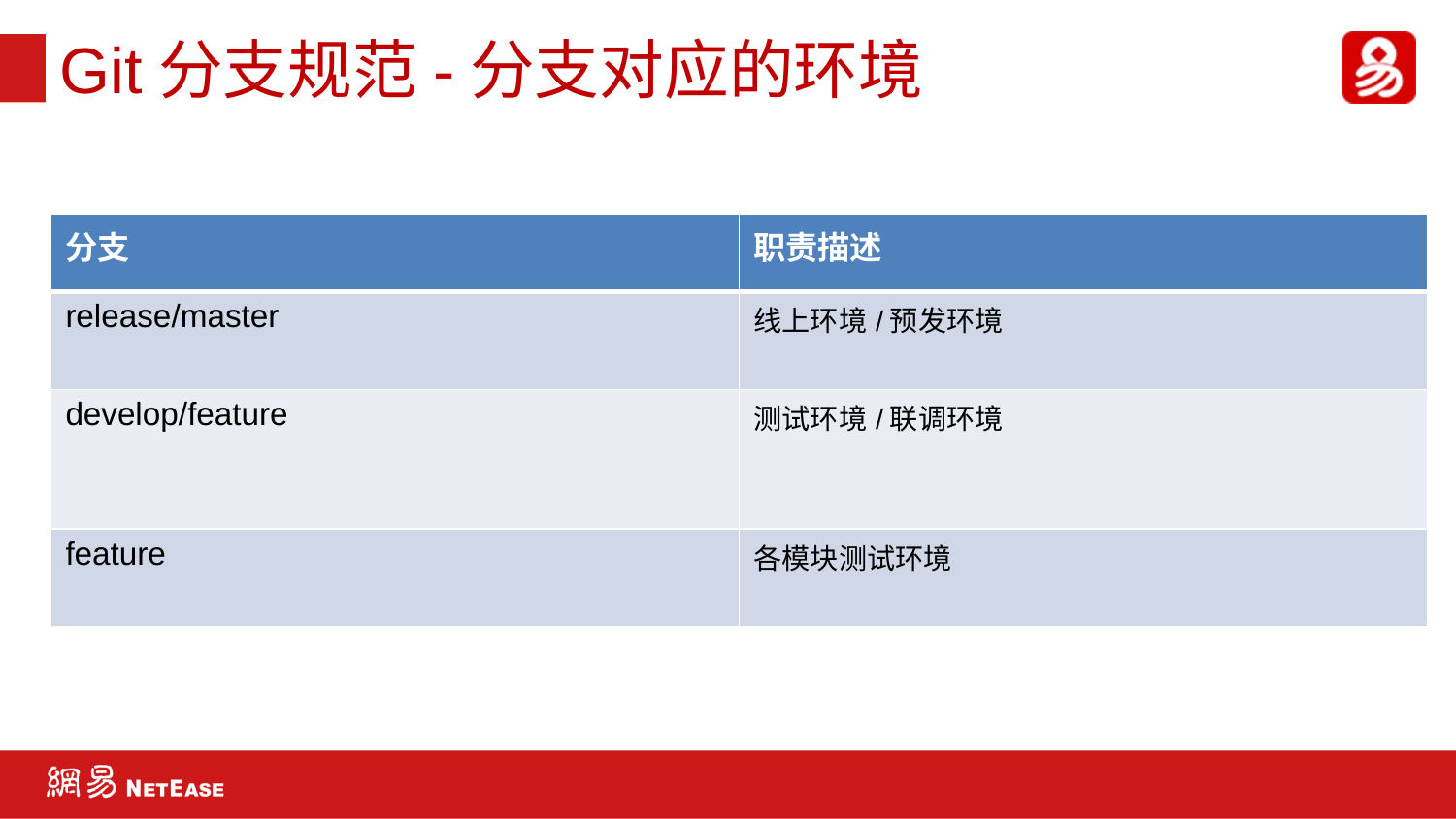

# Git分支规范-分支对应的环境
| 分支 | 职责描述 |
| --- | --- |
| release/master | 线上环境/预发环境 |
| develop/feature | 测试环境/联调环境 |
| feature | 各模块测试环境 |